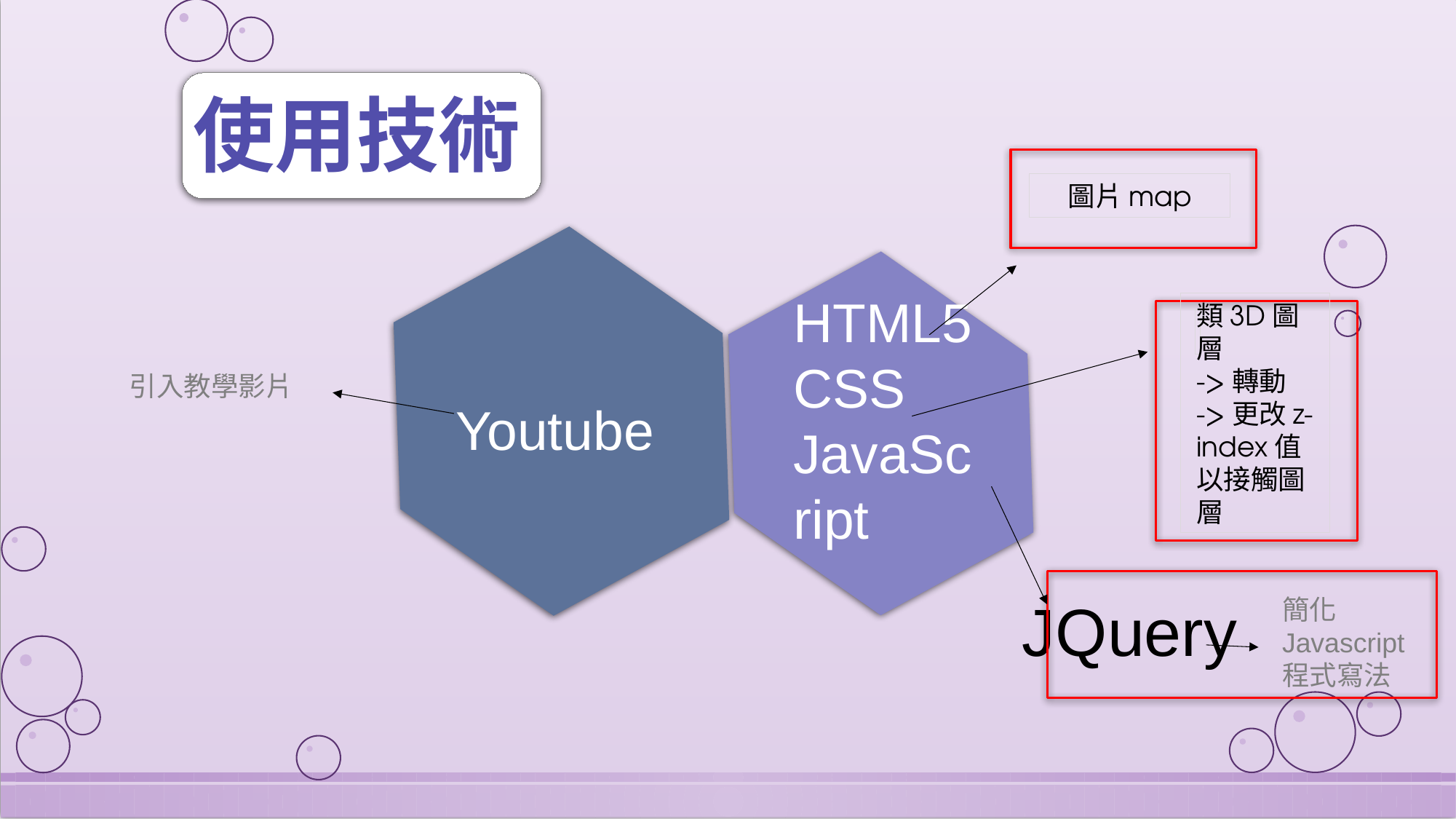

# 使用技術

圖片map

Youtube

HTML5
CSS
JavaScript

類3D圖層
->轉動
->更改z-index值以接觸圖層
引入教學影片

    JQuery

簡化Javascript
程式寫法